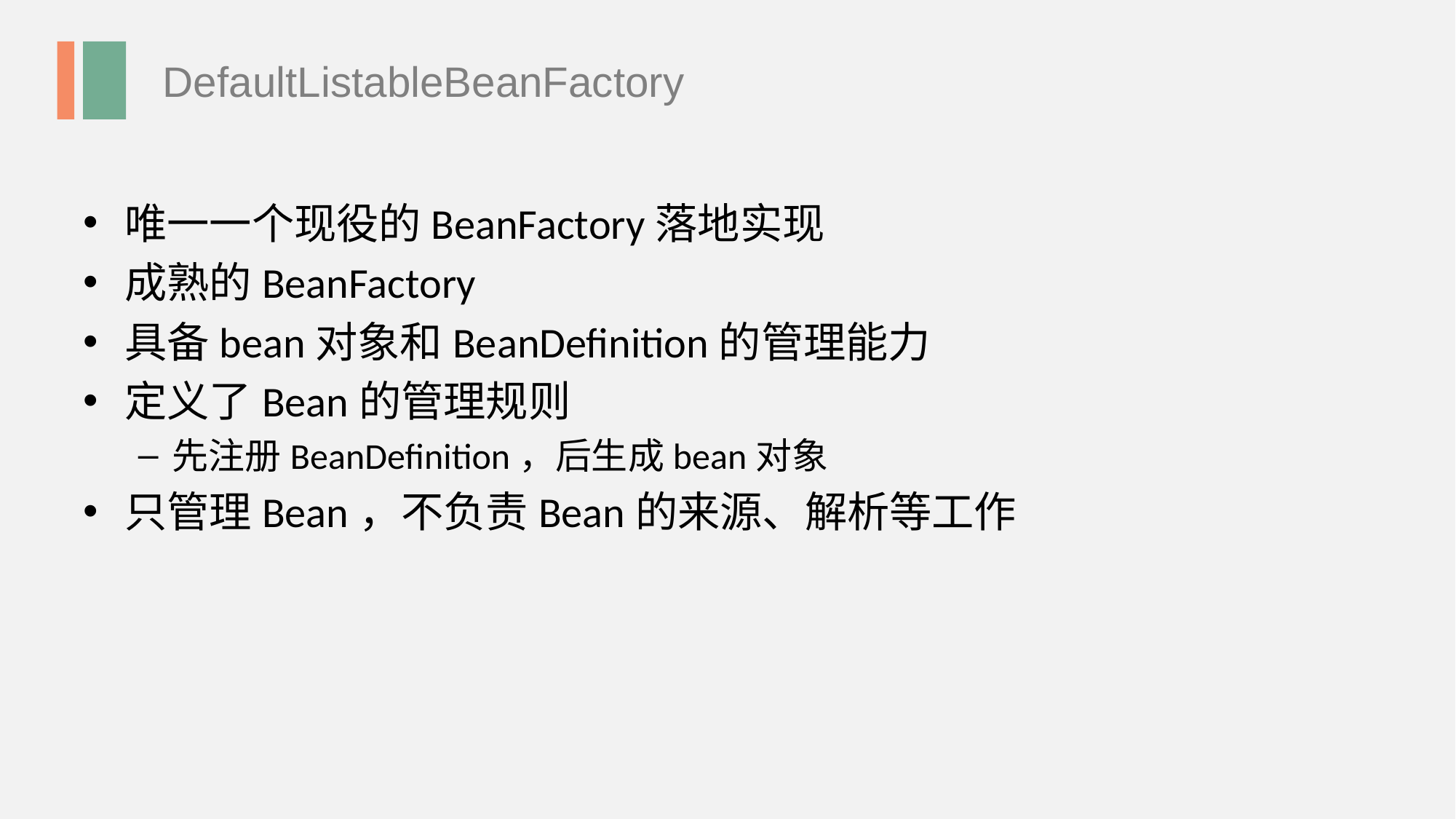

DefaultListableBeanFactory
唯一一个现役的BeanFactory落地实现
成熟的BeanFactory
具备bean对象和BeanDefinition的管理能力
定义了Bean的管理规则
先注册BeanDefinition，后生成bean对象
只管理Bean，不负责Bean的来源、解析等工作